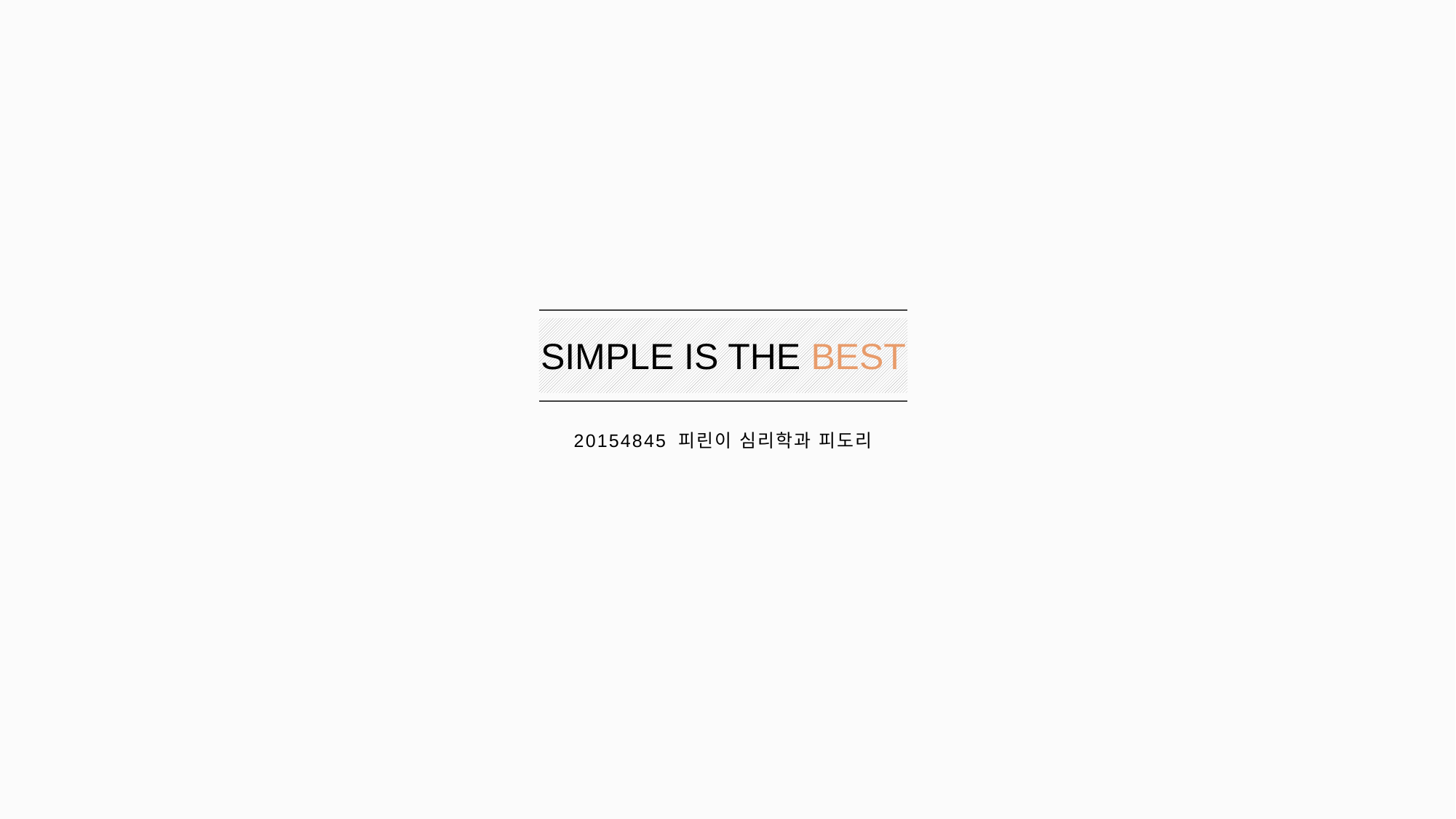

SIMPLE IS THE BEST
20154845 피린이 심리학과 피도리